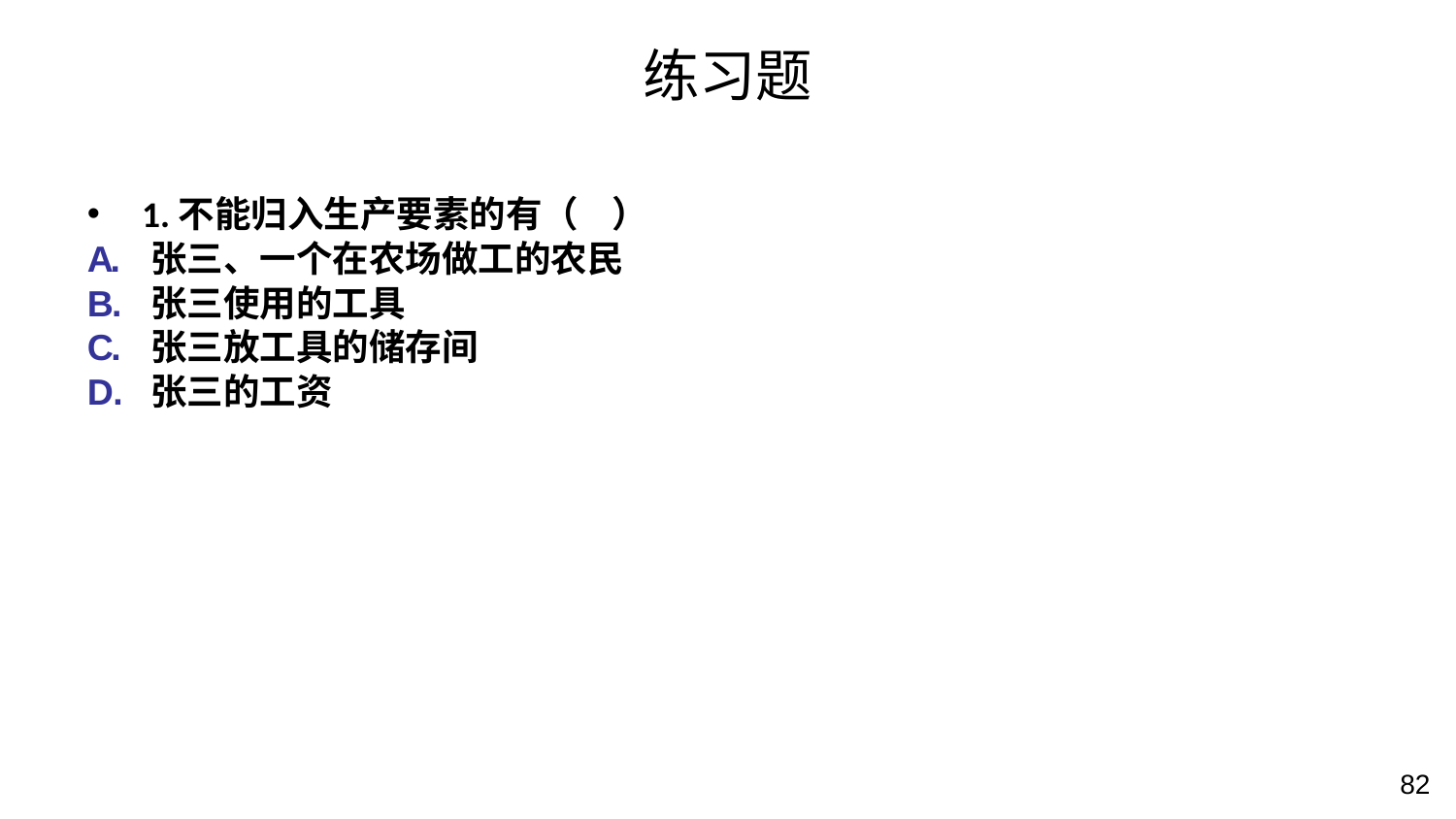

# 练习题
1.不能归入生产要素的有（    ）
张三、一个在农场做工的农民
张三使用的工具
张三放工具的储存间
张三的工资
82